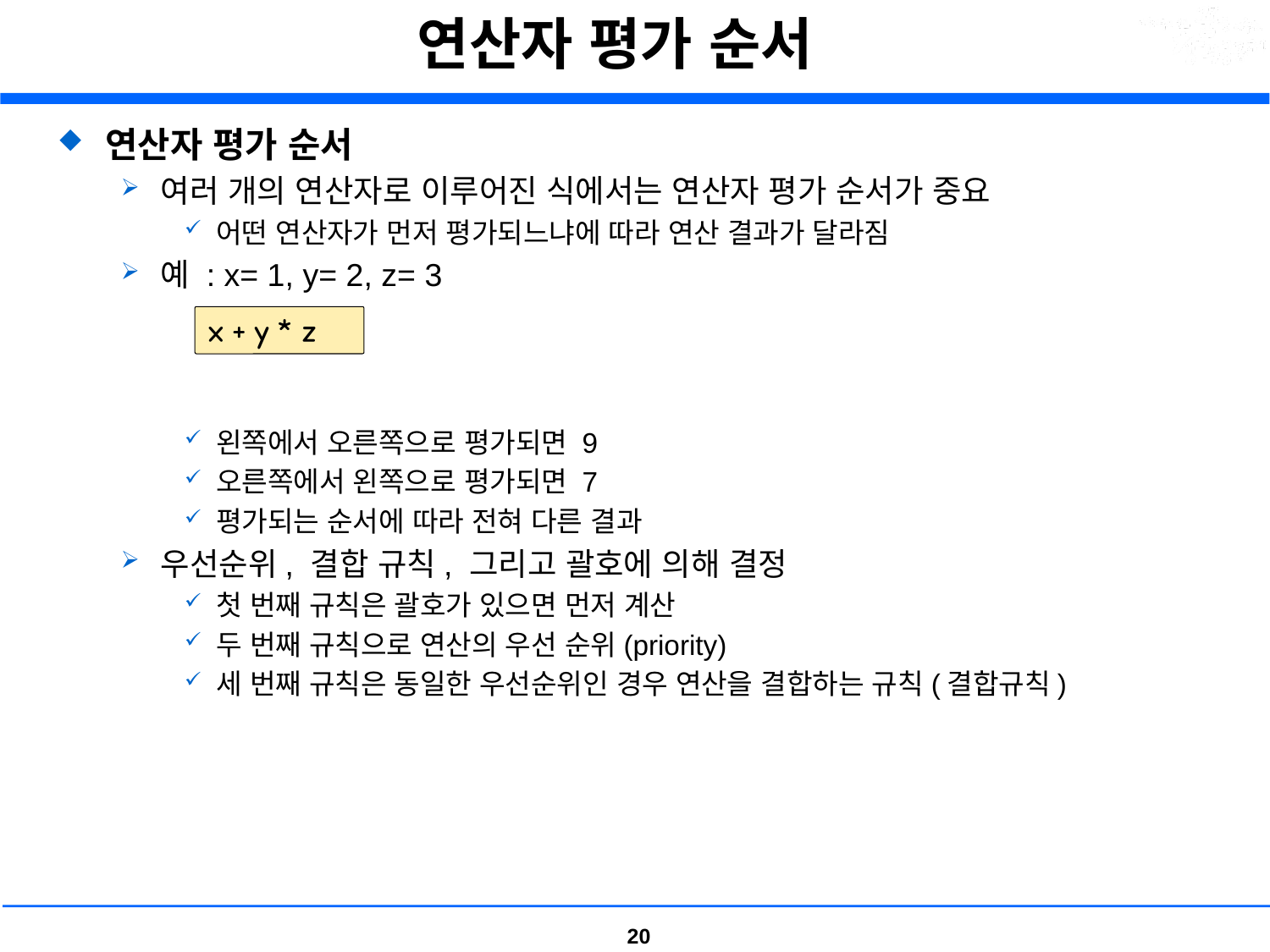

# 연산자 평가 순서
연산자 평가 순서
여러 개의 연산자로 이루어진 식에서는 연산자 평가 순서가 중요
어떤 연산자가 먼저 평가되느냐에 따라 연산 결과가 달라짐
예 : x= 1, y= 2, z= 3

왼쪽에서 오른쪽으로 평가되면 9
오른쪽에서 왼쪽으로 평가되면 7
평가되는 순서에 따라 전혀 다른 결과
우선순위, 결합 규칙, 그리고 괄호에 의해 결정
첫 번째 규칙은 괄호가 있으면 먼저 계산
두 번째 규칙으로 연산의 우선 순위(priority)
세 번째 규칙은 동일한 우선순위인 경우 연산을 결합하는 규칙(결합규칙)
x + y * z